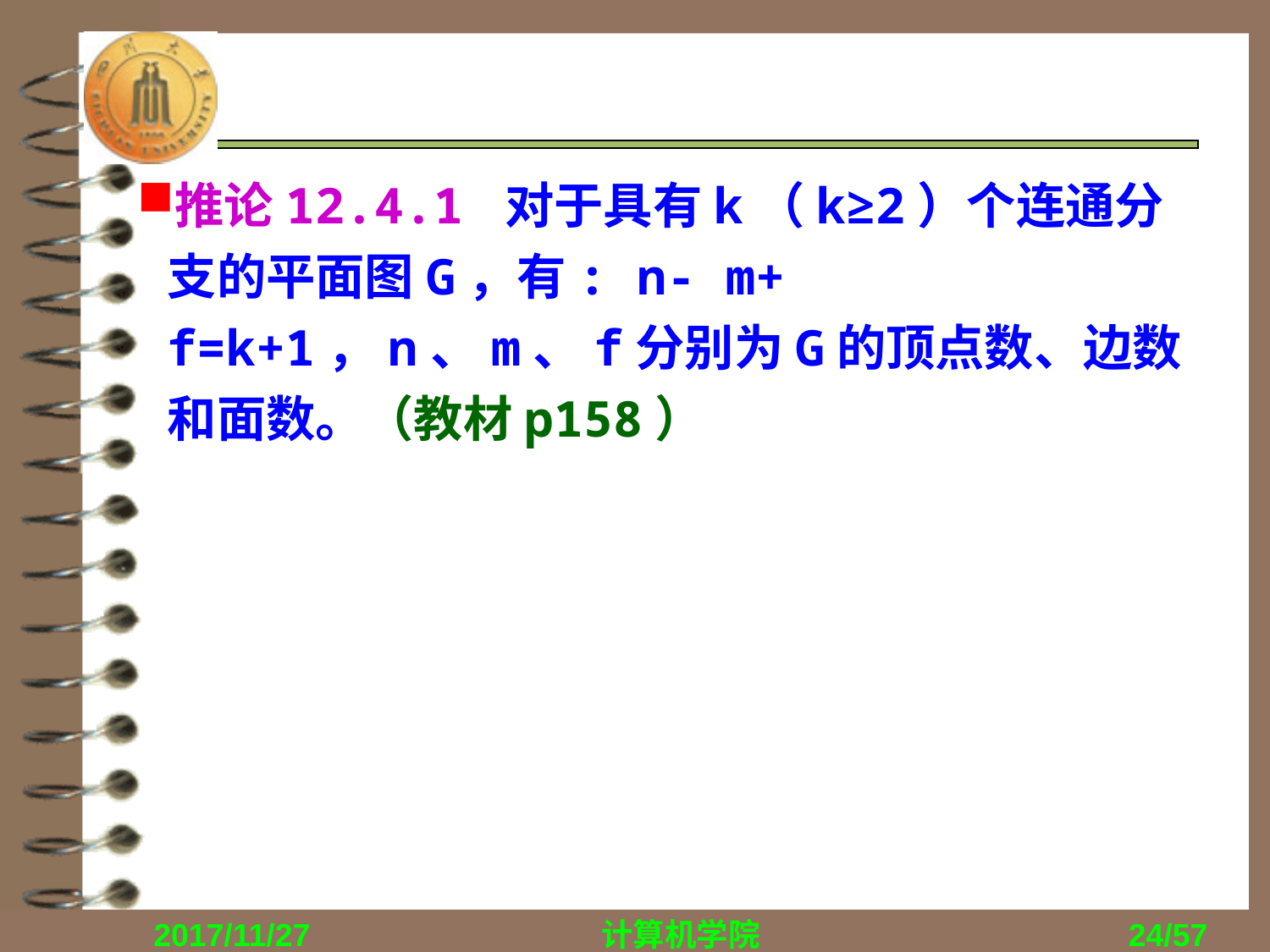

#
推论12.4.1 对于具有k（k≥2）个连通分支的平面图G，有: n- m+ f=k+1，n、m、f分别为G的顶点数、边数和面数。（教材p158）
2017/11/27
计算机学院
24/57